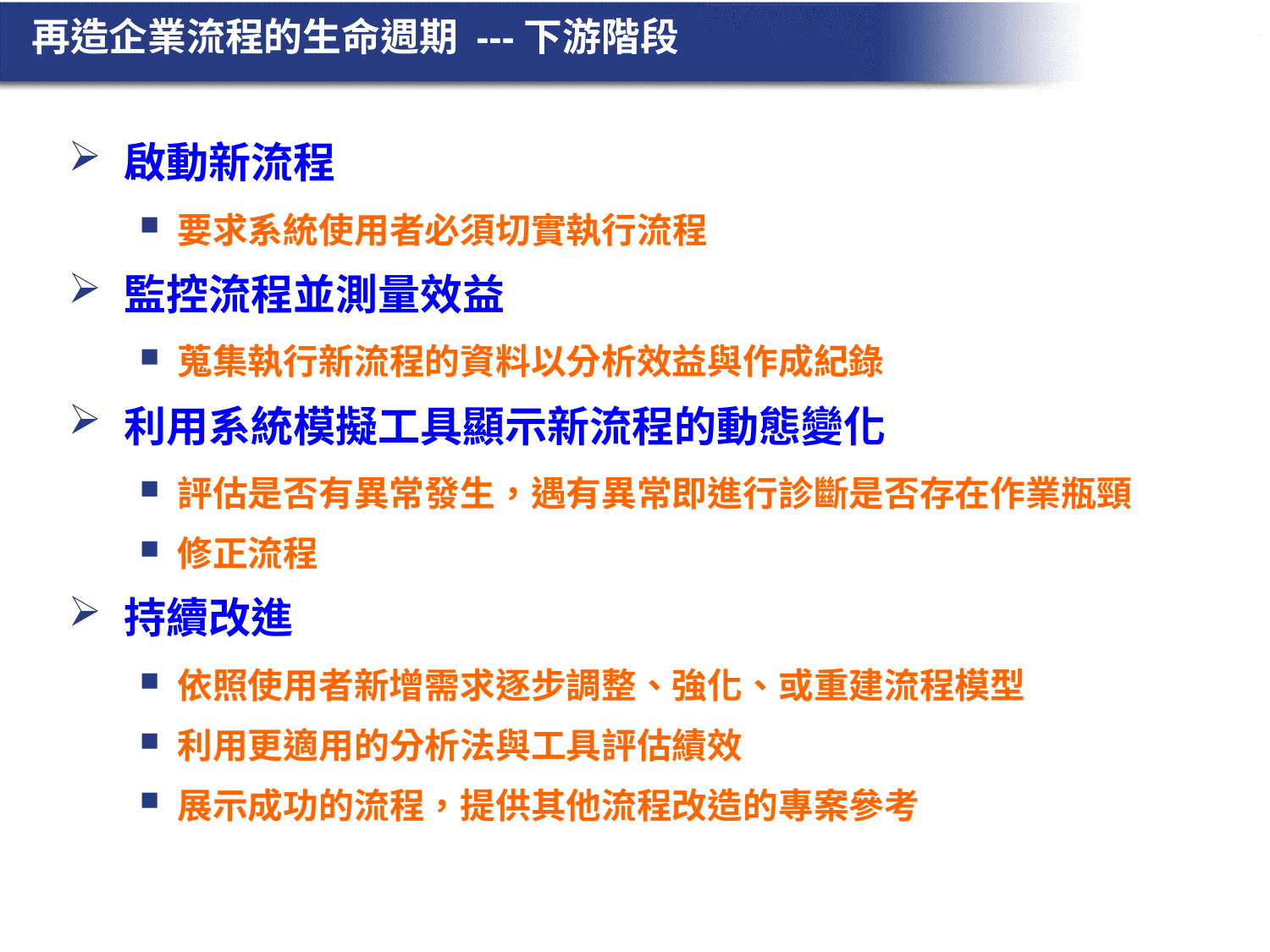

# 再造企業流程的生命週期 ---下游階段
啟動新流程
要求系統使用者必須切實執行流程
監控流程並測量效益
蒐集執行新流程的資料以分析效益與作成紀錄
利用系統模擬工具顯示新流程的動態變化
評估是否有異常發生，遇有異常即進行診斷是否存在作業瓶頸
修正流程
持續改進
依照使用者新增需求逐步調整、強化、或重建流程模型
利用更適用的分析法與工具評估績效
展示成功的流程，提供其他流程改造的專案參考